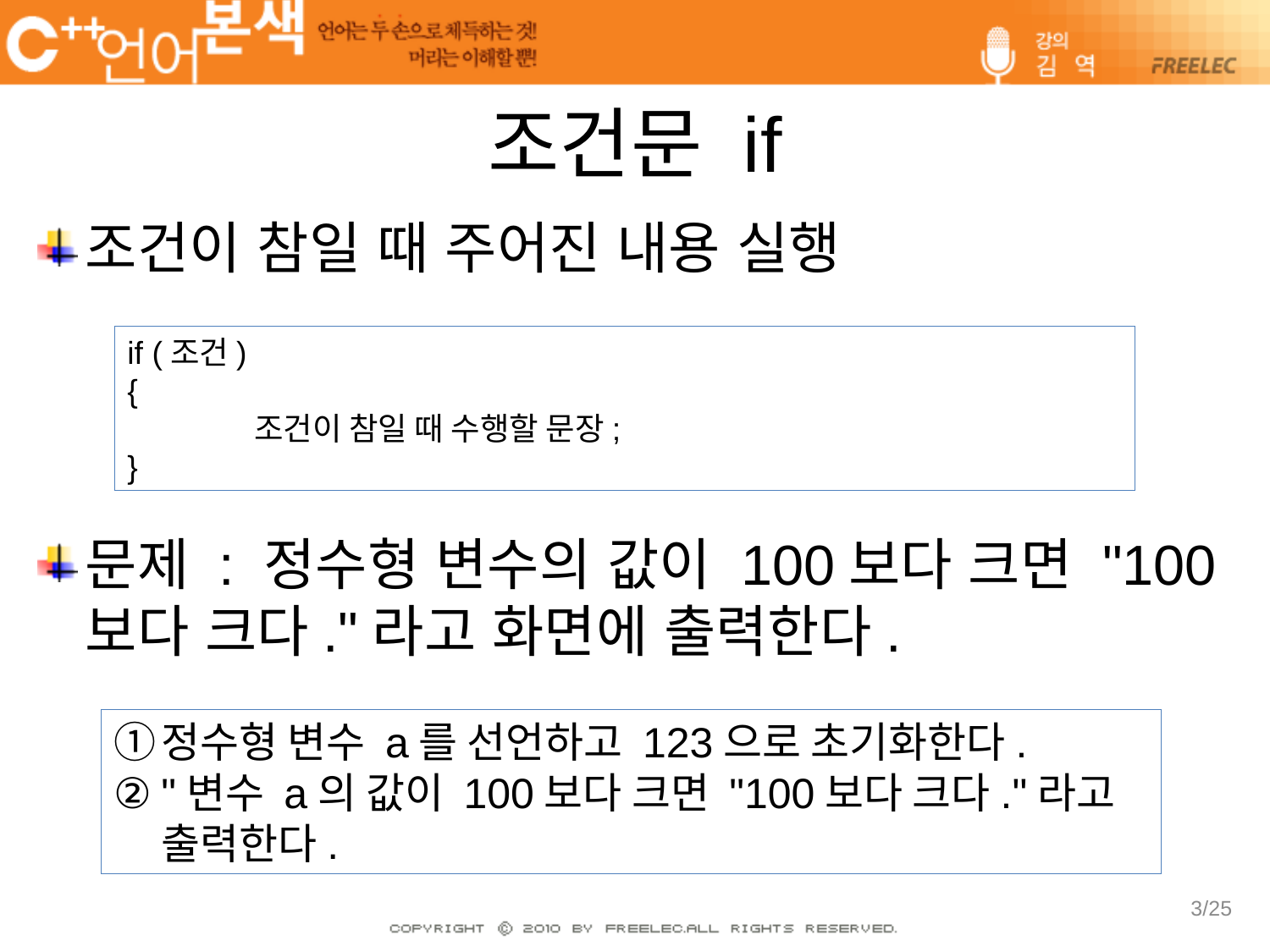

# 조건문 if
조건이 참일 때 주어진 내용 실행

문제 : 정수형 변수의 값이 100보다 크면 "100보다 크다."라고 화면에 출력한다.

if (조건)
{
	조건이 참일 때 수행할 문장;
}
정수형 변수 a를 선언하고 123으로 초기화한다.
"변수 a의 값이 100보다 크면 "100보다 크다."라고 출력한다.
3/25